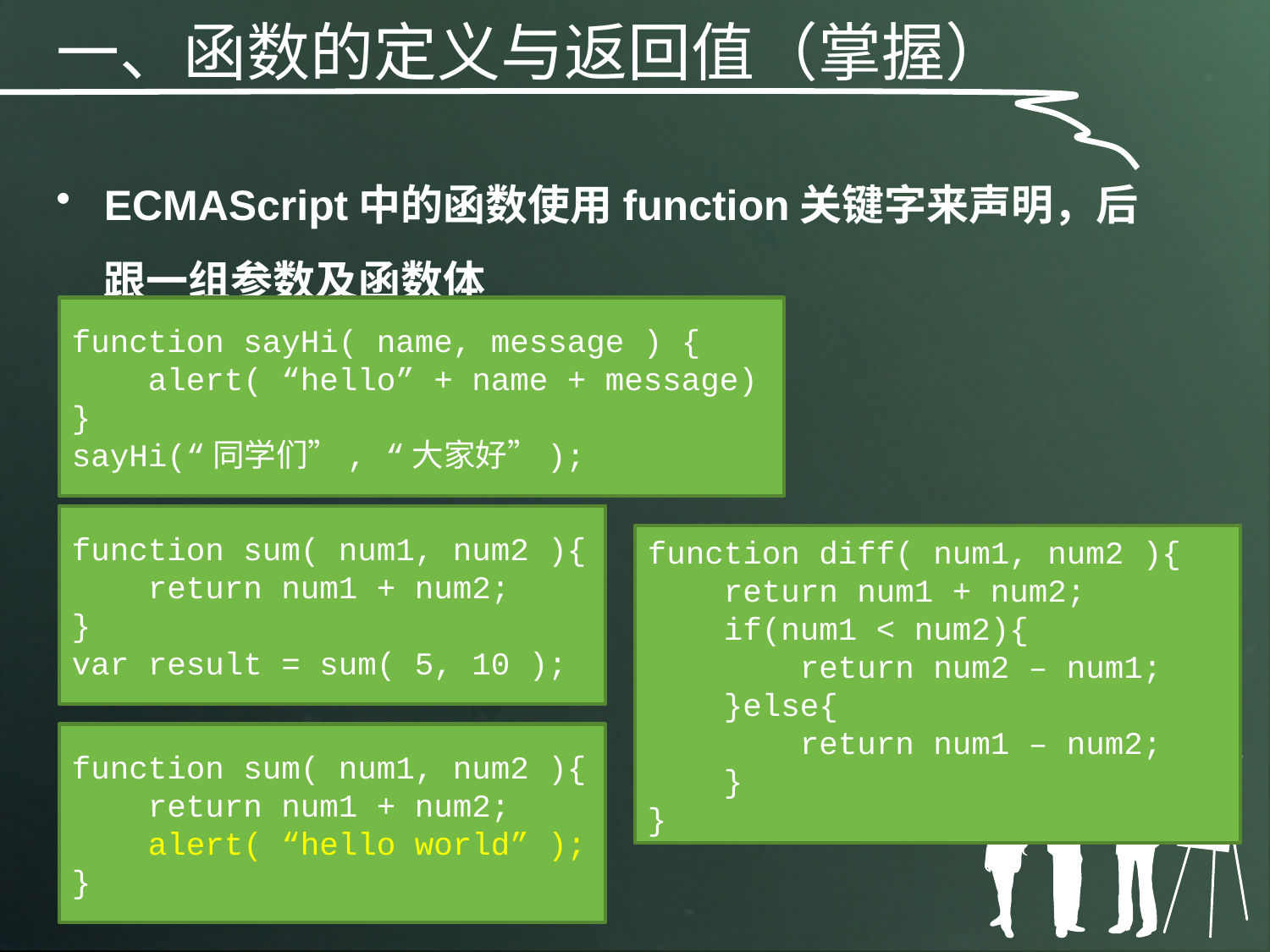

一、函数的定义与返回值（掌握）

ECMAScript中的函数使用function关键字来声明，后跟一组参数及函数体
function sayHi( name, message ) {
    alert( “hello” + name + message)
}
sayHi(“同学们”, “大家好”);
function sum( num1, num2 ){
    return num1 + num2;
}
var result = sum( 5, 10 );
function diff( num1, num2 ){
    return num1 + num2;
    if(num1 < num2){
        return num2 – num1;
    }else{
        return num1 – num2;
    }
}
function sum( num1, num2 ){
    return num1 + num2;
    alert( “hello world” );
}